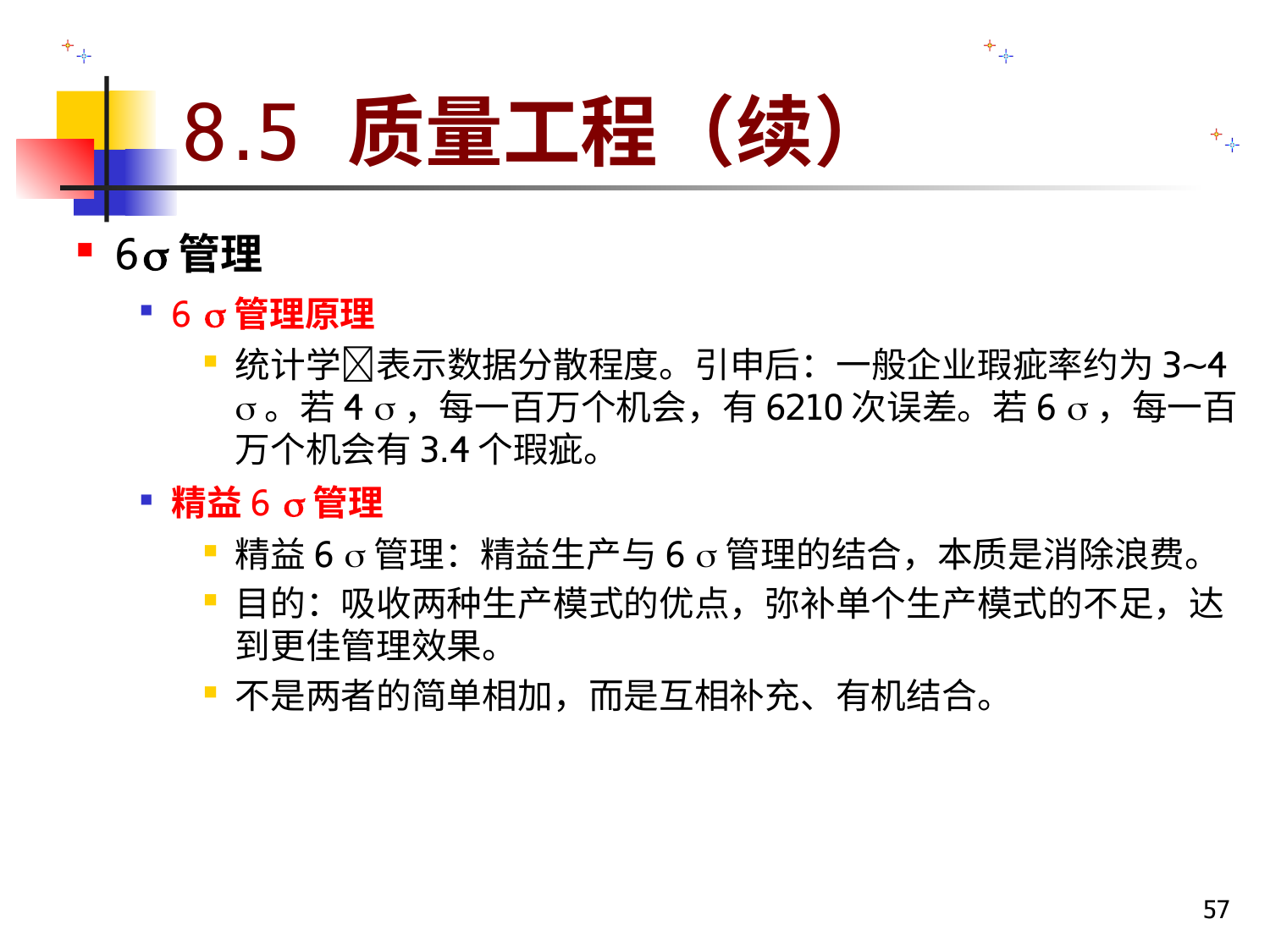

# 8.5 质量工程（续）
6σ管理
6 σ管理原理
统计学σ表示数据分散程度。引申后：一般企业瑕疵率约为3~4 σ。若4 σ，每一百万个机会，有6210次误差。若6 σ，每一百万个机会有3.4个瑕疵。
精益6 σ管理
精益6 σ管理：精益生产与6 σ管理的结合，本质是消除浪费。
目的：吸收两种生产模式的优点，弥补单个生产模式的不足，达到更佳管理效果。
不是两者的简单相加，而是互相补充、有机结合。
57